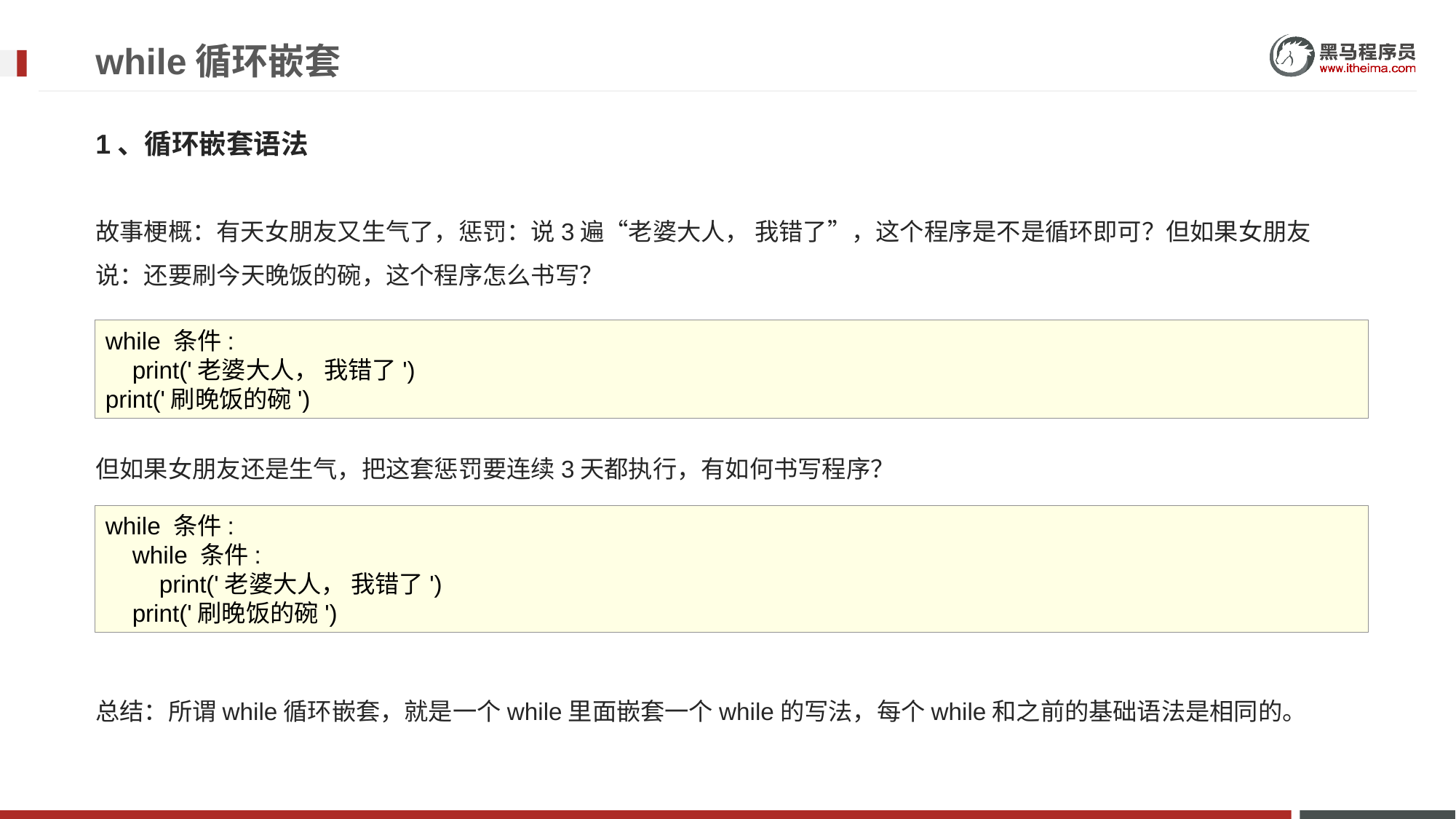

# while循环嵌套
1、循环嵌套语法
故事梗概：有天女朋友又生气了，惩罚：说3遍“老婆大人， 我错了”，这个程序是不是循环即可？但如果女朋友说：还要刷今天晚饭的碗，这个程序怎么书写？

但如果女朋友还是生气，把这套惩罚要连续3天都执行，有如何书写程序？

总结：所谓while循环嵌套，就是一个while里面嵌套一个while的写法，每个while和之前的基础语法是相同的。
while 条件:
    print('老婆大人， 我错了')
print('刷晚饭的碗')
while 条件:
    while 条件:
        print('老婆大人， 我错了')
    print('刷晚饭的碗')